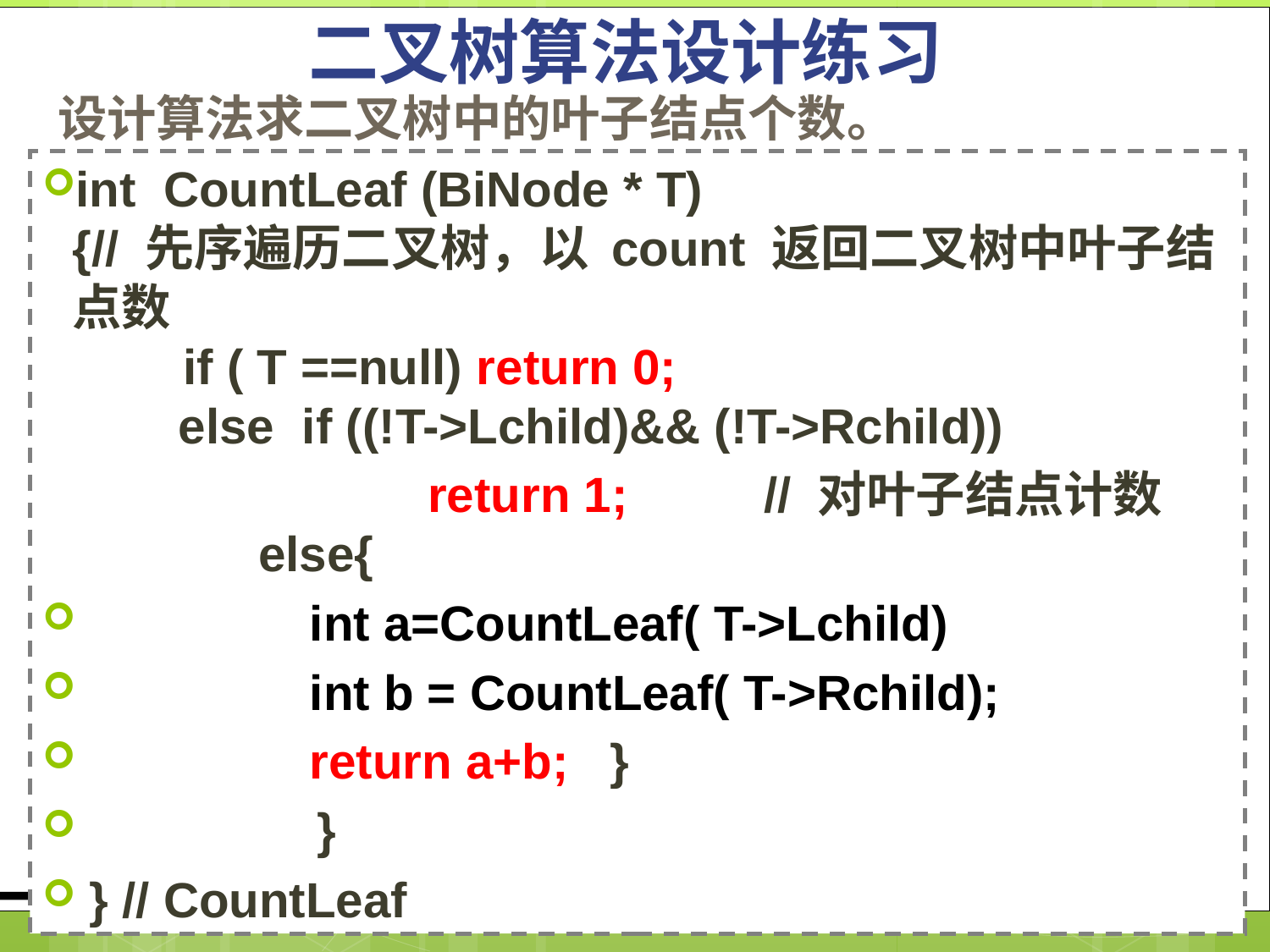

二叉树算法设计练习
设计算法求二叉树中的叶子结点个数。
int  CountLeaf (BiNode * T)
{// 先序遍历二叉树，以 count 返回二叉树中叶子结点数
　　if ( T ==null) return 0;
　    else  if ((!T->Lchild)&& (!T->Rchild))
                            return 1; 　　// 对叶子结点计数
　　　     else{
                 int a=CountLeaf( T->Lchild)
                 int b = CountLeaf( T->Rchild);
                 return a+b;   }
   　            }
 } // CountLeaf